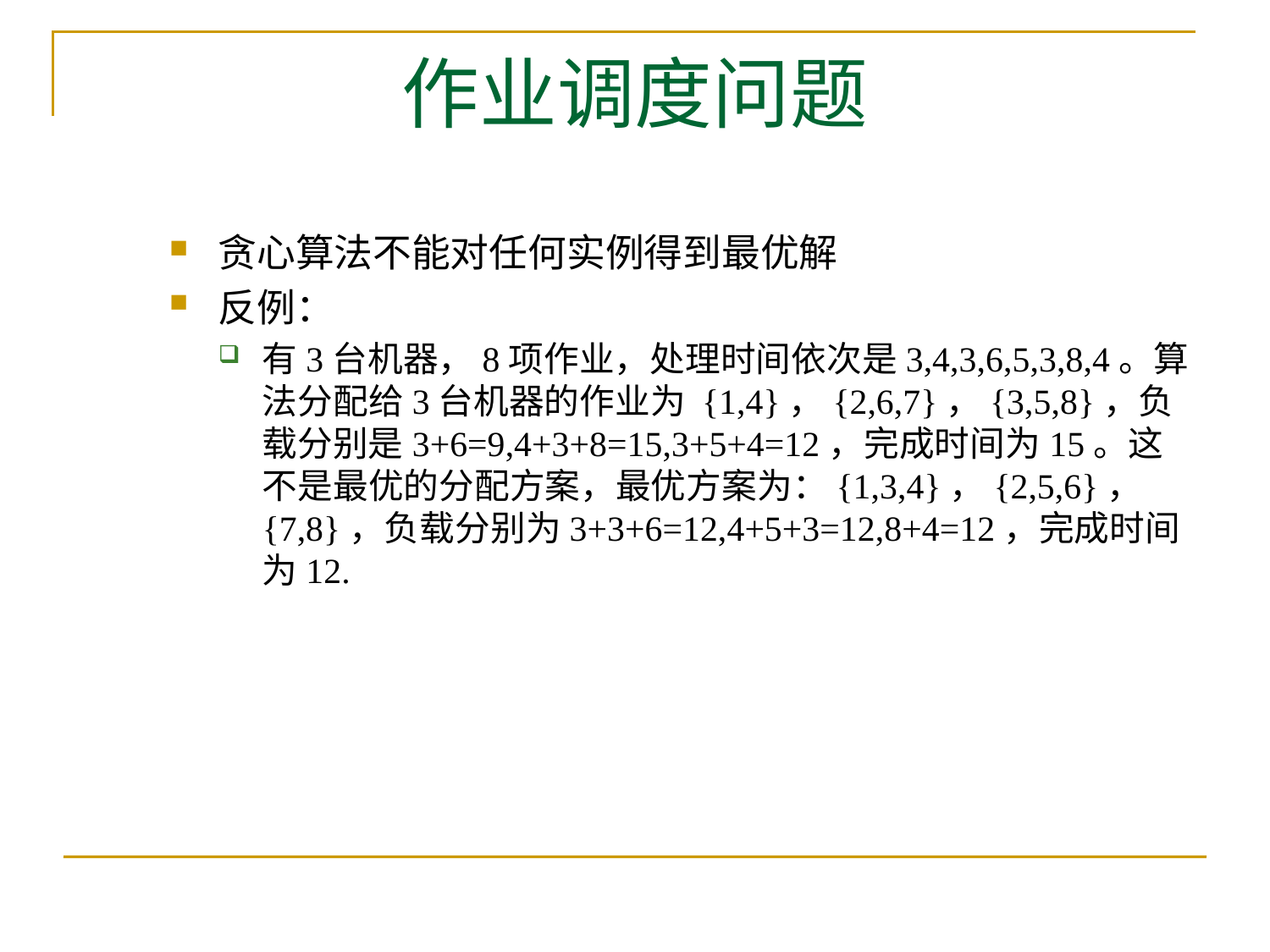

# 作业调度问题
贪心算法不能对任何实例得到最优解
反例：
有3台机器，8项作业，处理时间依次是3,4,3,6,5,3,8,4。算法分配给3台机器的作业为 {1,4}，{2,6,7}，{3,5,8}，负载分别是3+6=9,4+3+8=15,3+5+4=12，完成时间为15。这不是最优的分配方案，最优方案为：{1,3,4}，{2,5,6}，{7,8}，负载分别为3+3+6=12,4+5+3=12,8+4=12，完成时间为12.